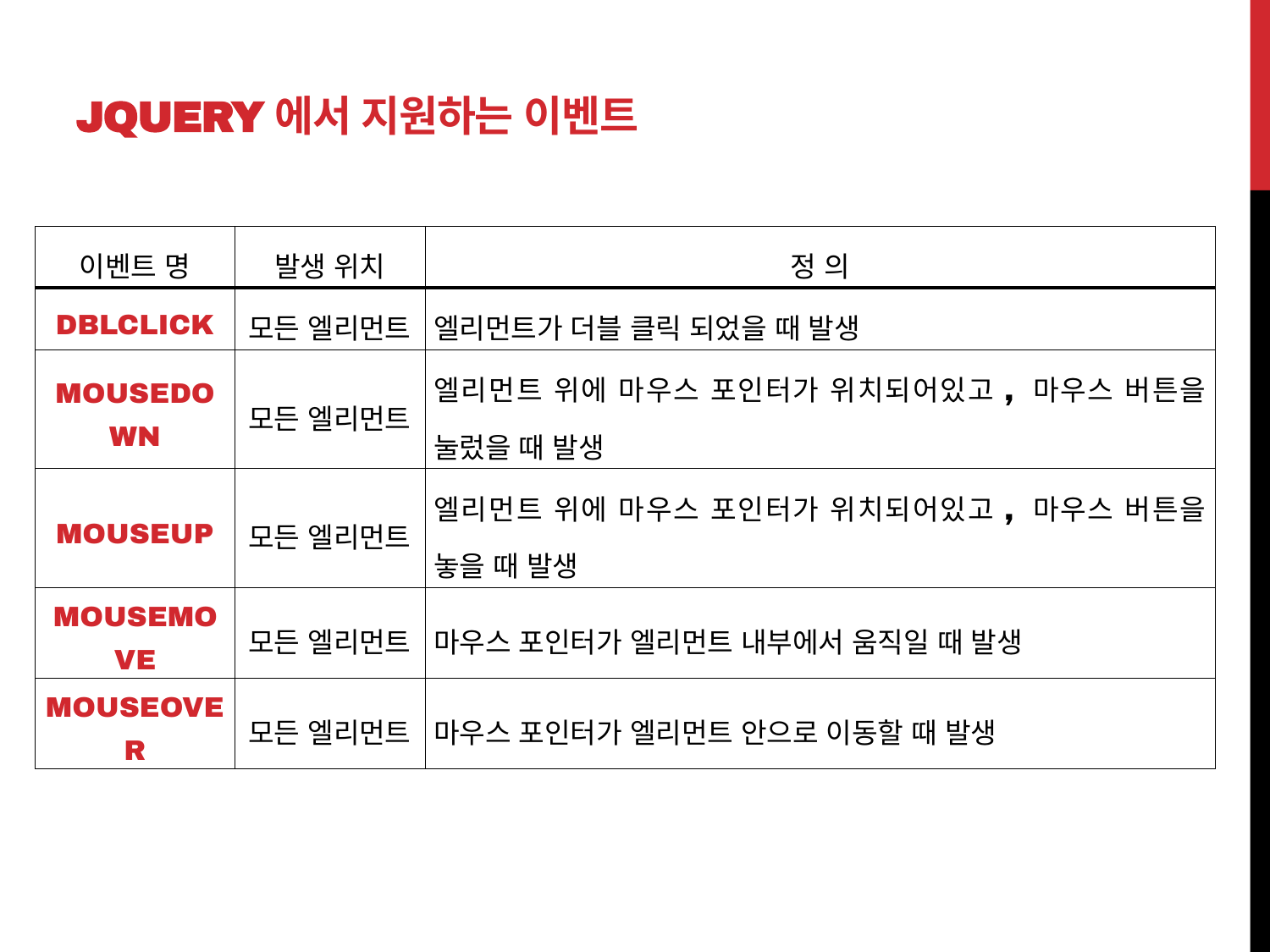

# jQuery에서 지원하는 이벤트
| 이벤트 명 | 발생 위치 | 정 의 |
| --- | --- | --- |
| dblclick | 모든 엘리먼트 | 엘리먼트가 더블 클릭 되었을 때 발생 |
| mousedown | 모든 엘리먼트 | 엘리먼트 위에 마우스 포인터가 위치되어있고, 마우스 버튼을 눌렀을 때 발생 |
| mouseup | 모든 엘리먼트 | 엘리먼트 위에 마우스 포인터가 위치되어있고, 마우스 버튼을 놓을 때 발생 |
| mousemove | 모든 엘리먼트 | 마우스 포인터가 엘리먼트 내부에서 움직일 때 발생 |
| mouseover | 모든 엘리먼트 | 마우스 포인터가 엘리먼트 안으로 이동할 때 발생 |